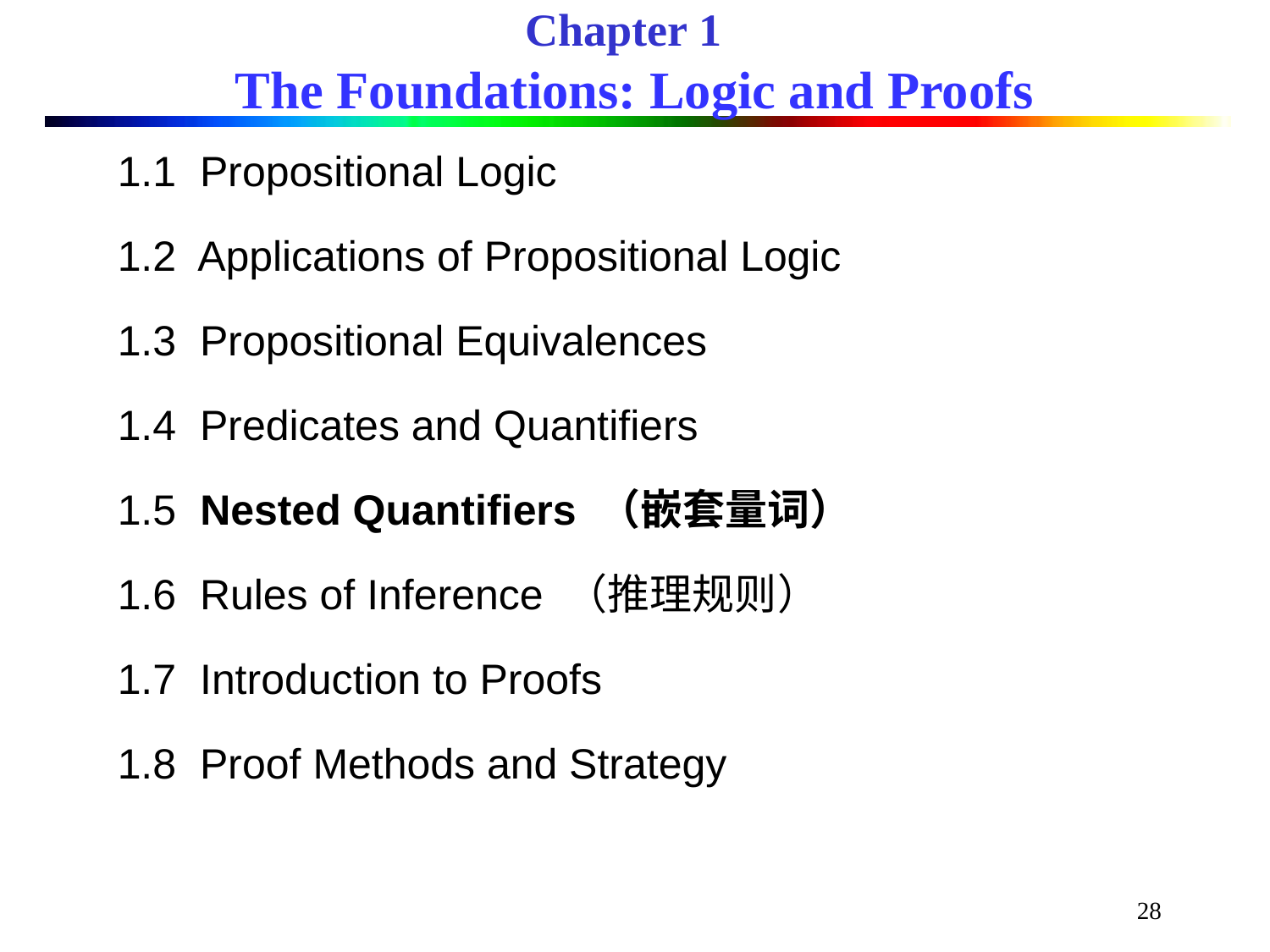

# Chapter 1 The Foundations: Logic and Proofs
1.1  Propositional Logic
1.2  Applications of Propositional Logic
1.3  Propositional Equivalences
1.4  Predicates and Quantifiers
1.5  Nested Quantifiers （嵌套量词）
1.6  Rules of Inference （推理规则）
1.7  Introduction to Proofs
1.8  Proof Methods and Strategy

28